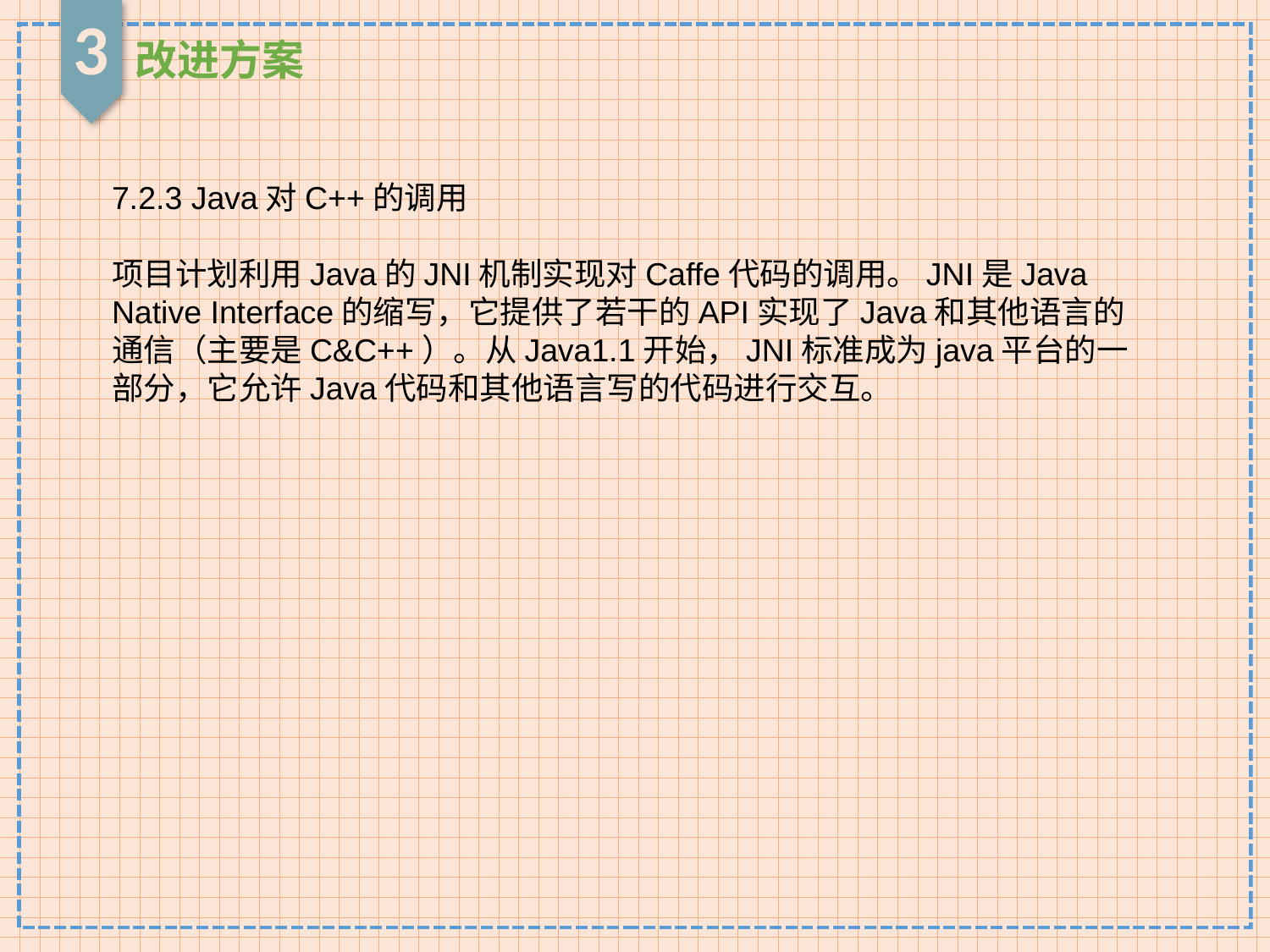

3
改进方案
7.2.3 Java对C++的调用

项目计划利用Java的JNI机制实现对Caffe代码的调用。JNI是Java Native Interface的缩写，它提供了若干的API实现了Java和其他语言的通信（主要是C&C++）。从Java1.1开始，JNI标准成为java平台的一部分，它允许Java代码和其他语言写的代码进行交互。